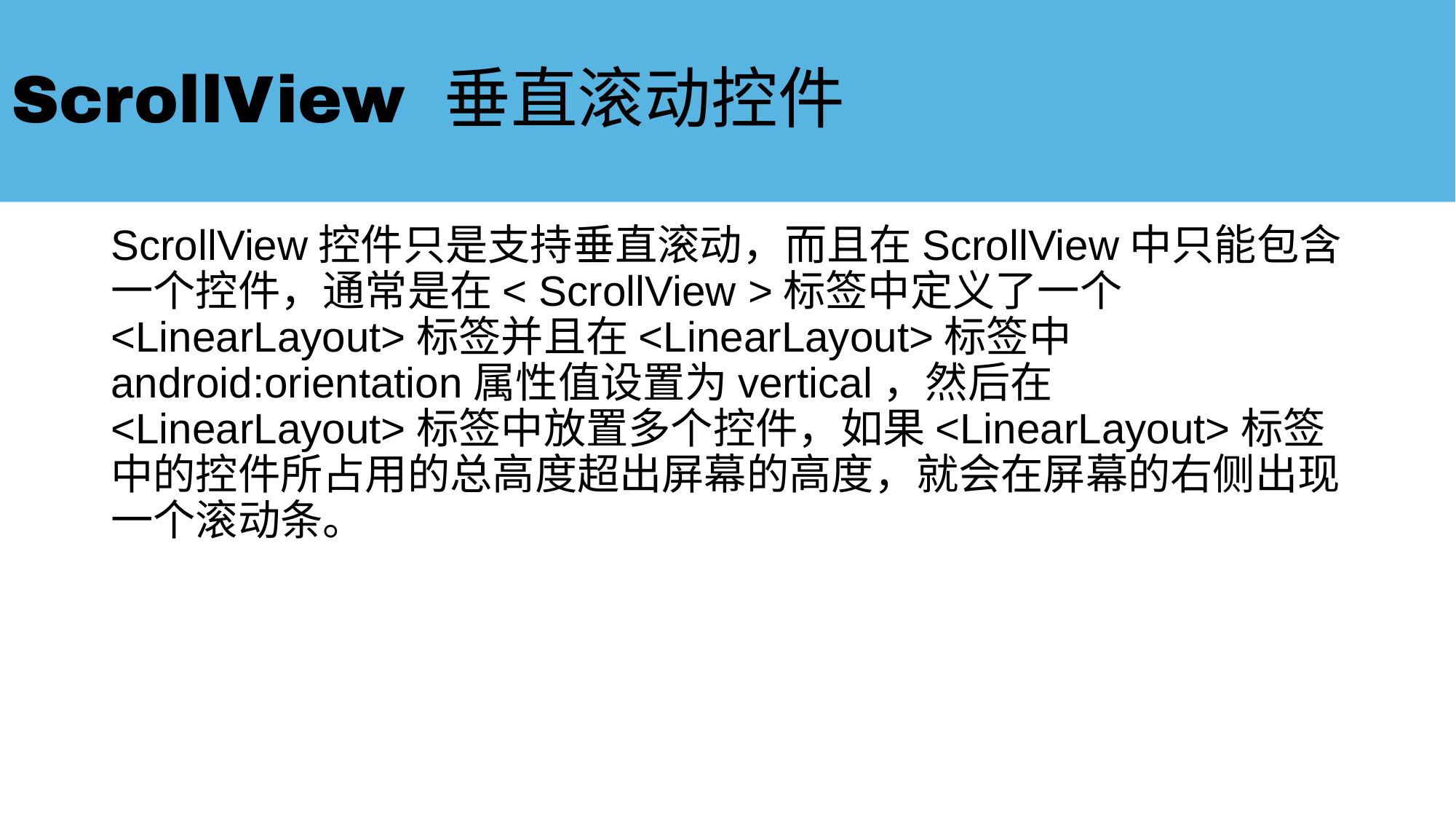

# ScrollView 垂直滚动控件
ScrollView控件只是支持垂直滚动，而且在ScrollView中只能包含一个控件，通常是在< ScrollView >标签中定义了一个<LinearLayout>标签并且在<LinearLayout>标签中android:orientation属性值设置为vertical，然后在<LinearLayout>标签中放置多个控件，如果<LinearLayout>标签中的控件所占用的总高度超出屏幕的高度，就会在屏幕的右侧出现一个滚动条。